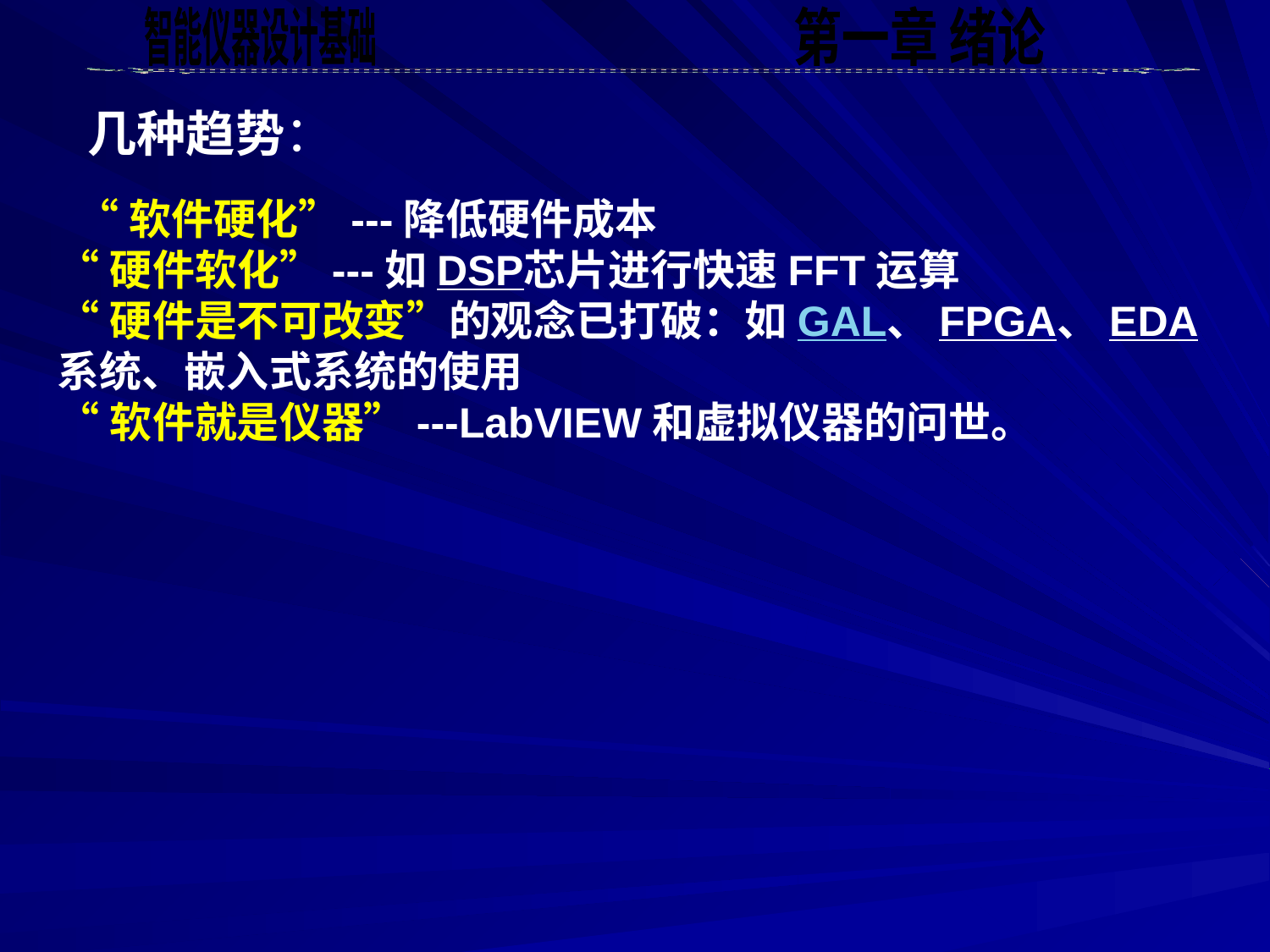

几种趋势：
  “软件硬化”---降低硬件成本
“硬件软化”---如DSP芯片进行快速FFT运算
“硬件是不可改变”的观念已打破：如GAL、FPGA、EDA系统、嵌入式系统的使用
“软件就是仪器”---LabVIEW和虚拟仪器的问世。